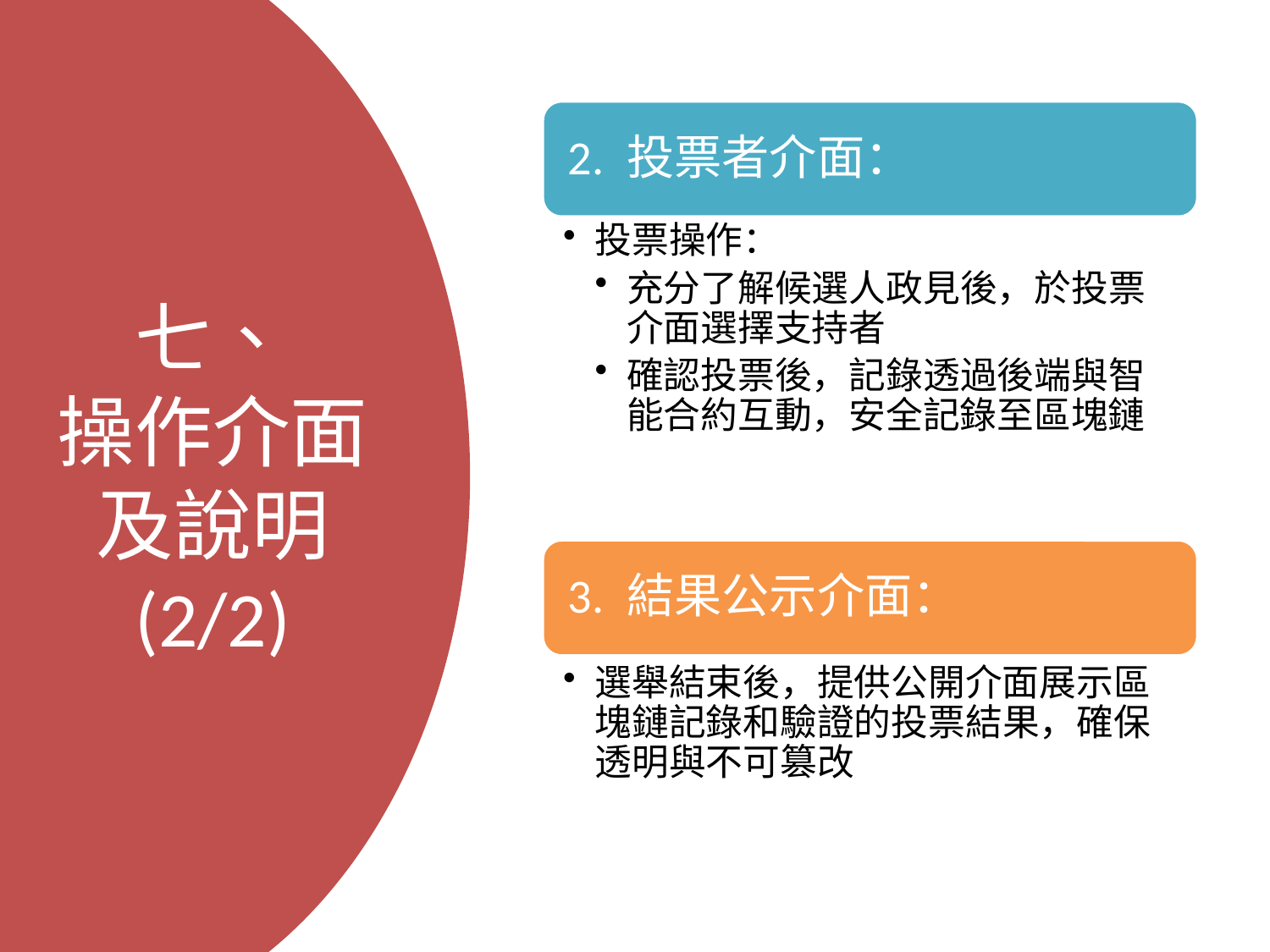

2. 投票者介面：
投票操作：
充分了解候選人政見後，於投票介面選擇支持者
確認投票後，記錄透過後端與智能合約互動，安全記錄至區塊鏈
3. 結果公示介面：
選舉結束後，提供公開介面展示區塊鏈記錄和驗證的投票結果，確保透明與不可篡改
# 七、 操作介面及說明 (2/2)